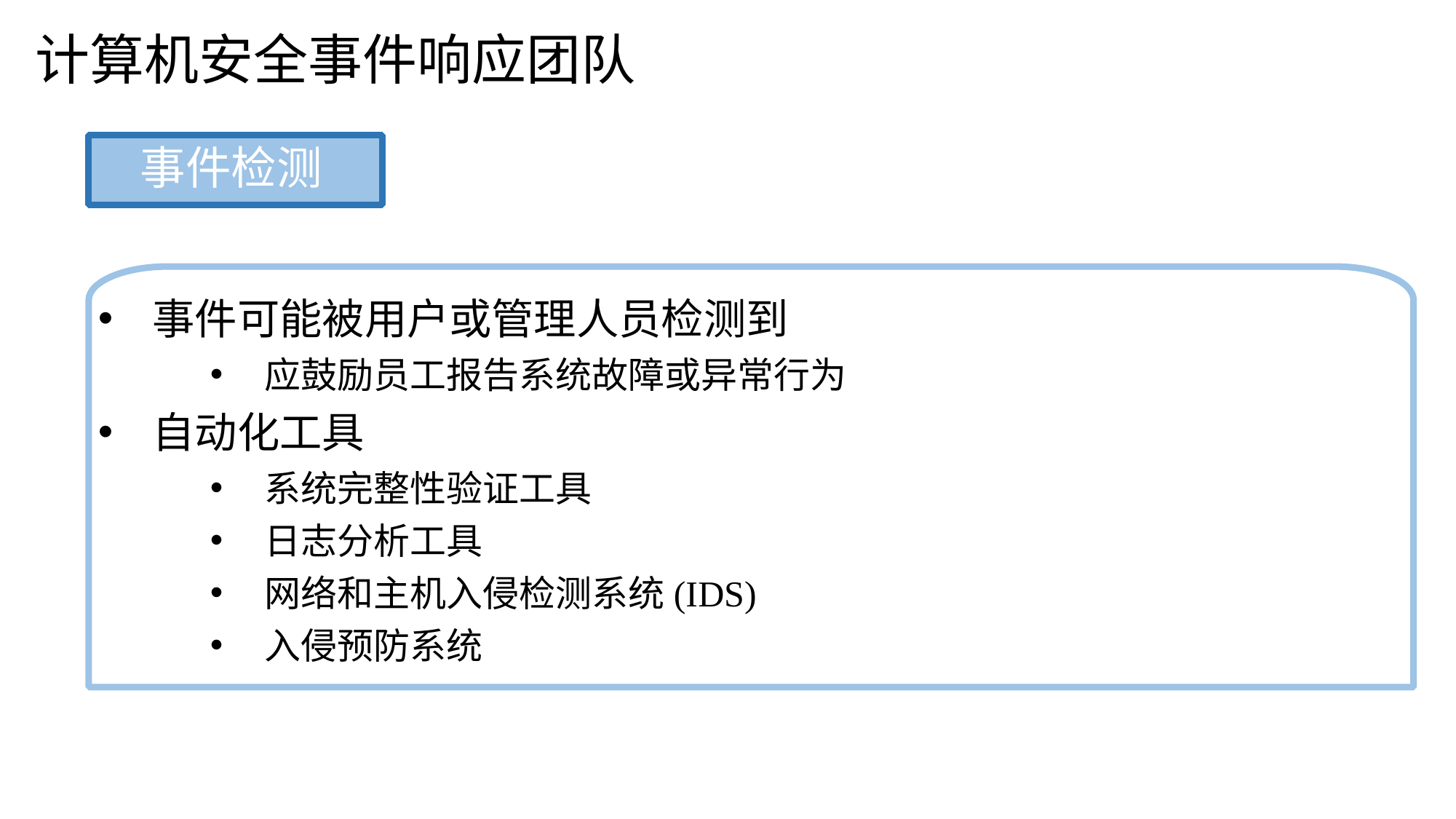

计算机安全事件响应团队

事件检测
事件可能被用户或管理人员检测到
应鼓励员工报告系统故障或异常行为
自动化工具
系统完整性验证工具
日志分析工具
网络和主机入侵检测系统(IDS)
入侵预防系统